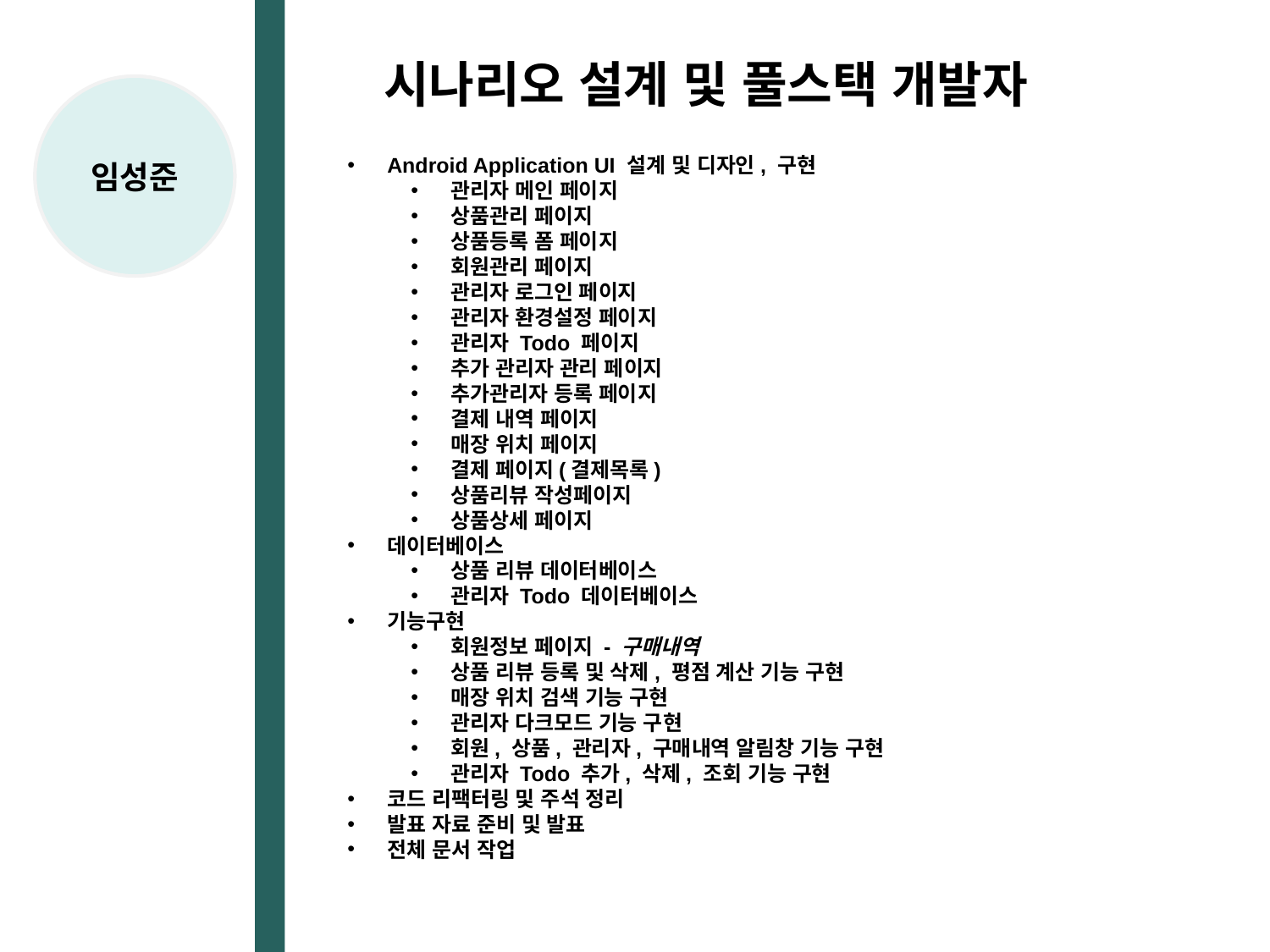

시나리오 설계 및 풀스택 개발자
임성준
Android Application UI 설계 및 디자인, 구현
관리자 메인 페이지
상품관리 페이지
상품등록 폼 페이지
회원관리 페이지
관리자 로그인 페이지
관리자 환경설정 페이지
관리자 Todo 페이지
추가 관리자 관리 페이지
추가관리자 등록 페이지
결제 내역 페이지
매장 위치 페이지
결제 페이지(결제목록)
상품리뷰 작성페이지
상품상세 페이지
데이터베이스
상품 리뷰 데이터베이스
관리자 Todo 데이터베이스
기능구현
회원정보 페이지 - 구매내역
상품 리뷰 등록 및 삭제, 평점 계산 기능 구현
매장 위치 검색 기능 구현
관리자 다크모드 기능 구현
회원, 상품, 관리자, 구매내역 알림창 기능 구현
관리자 Todo 추가, 삭제, 조회 기능 구현
코드 리팩터링 및 주석 정리
발표 자료 준비 및 발표
전체 문서 작업